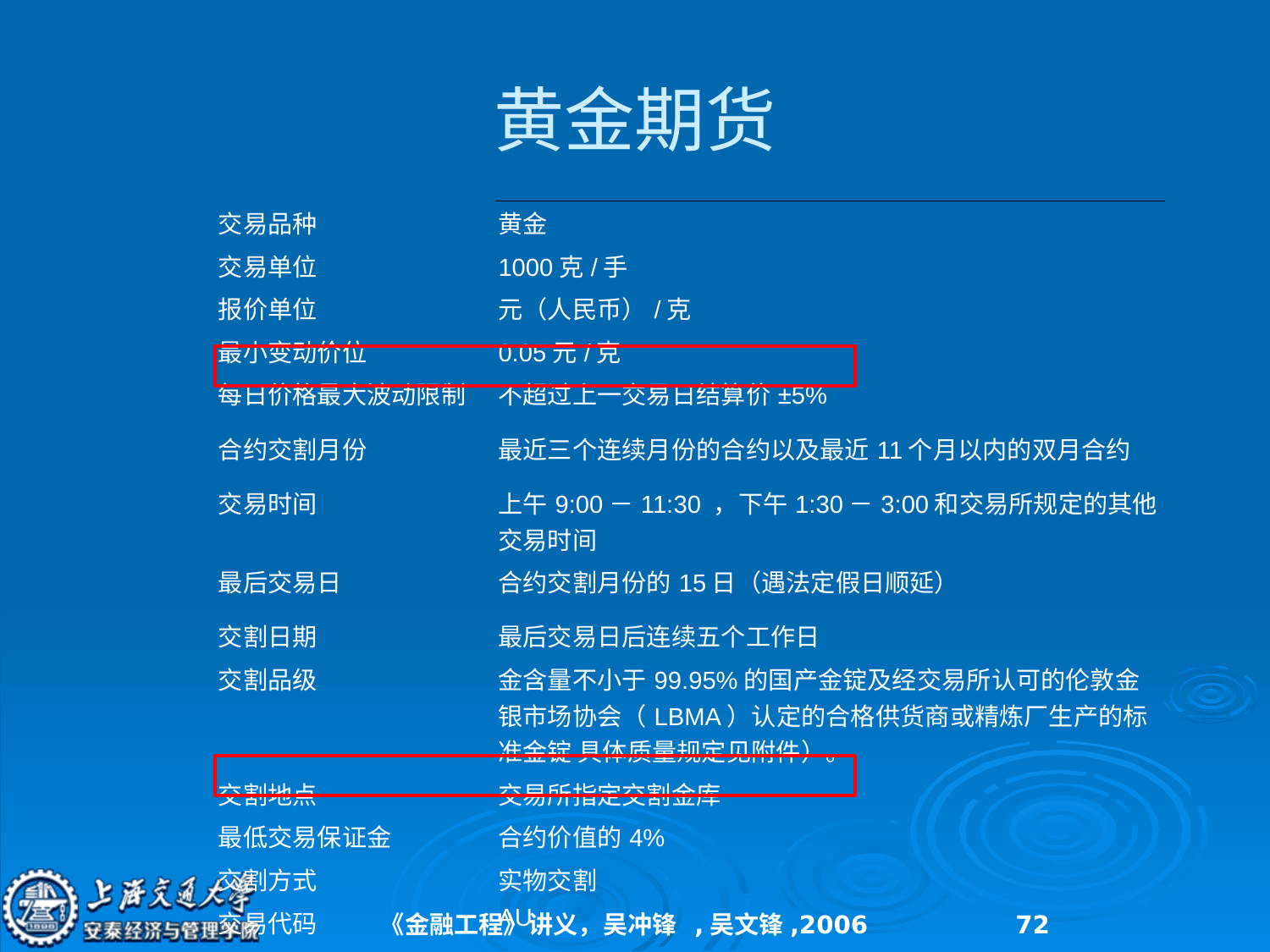

# 黄金期货
| 交易品种 | 黄金 |
| --- | --- |
| 交易单位 | 1000克/手 |
| 报价单位 | 元（人民币）/克 |
| 最小变动价位 | 0.05元/克 |
| 每日价格最大波动限制 | 不超过上一交易日结算价±5% |
| 合约交割月份 | 最近三个连续月份的合约以及最近11个月以内的双月合约 |
| 交易时间 | 上午9:00－11:30 ，下午1:30－3:00和交易所规定的其他交易时间 |
| 最后交易日 | 合约交割月份的15日（遇法定假日顺延） |
| 交割日期 | 最后交易日后连续五个工作日 |
| 交割品级 | 金含量不小于99.95%的国产金锭及经交易所认可的伦敦金银市场协会（LBMA）认定的合格供货商或精炼厂生产的标准金锭 具体质量规定见附件）。 |
| 交割地点 | 交易所指定交割金库 |
| 最低交易保证金 | 合约价值的4% |
| 交割方式 | 实物交割 |
| 交易代码 | AU |
| 上市交易所 | 上海期货交易所 |